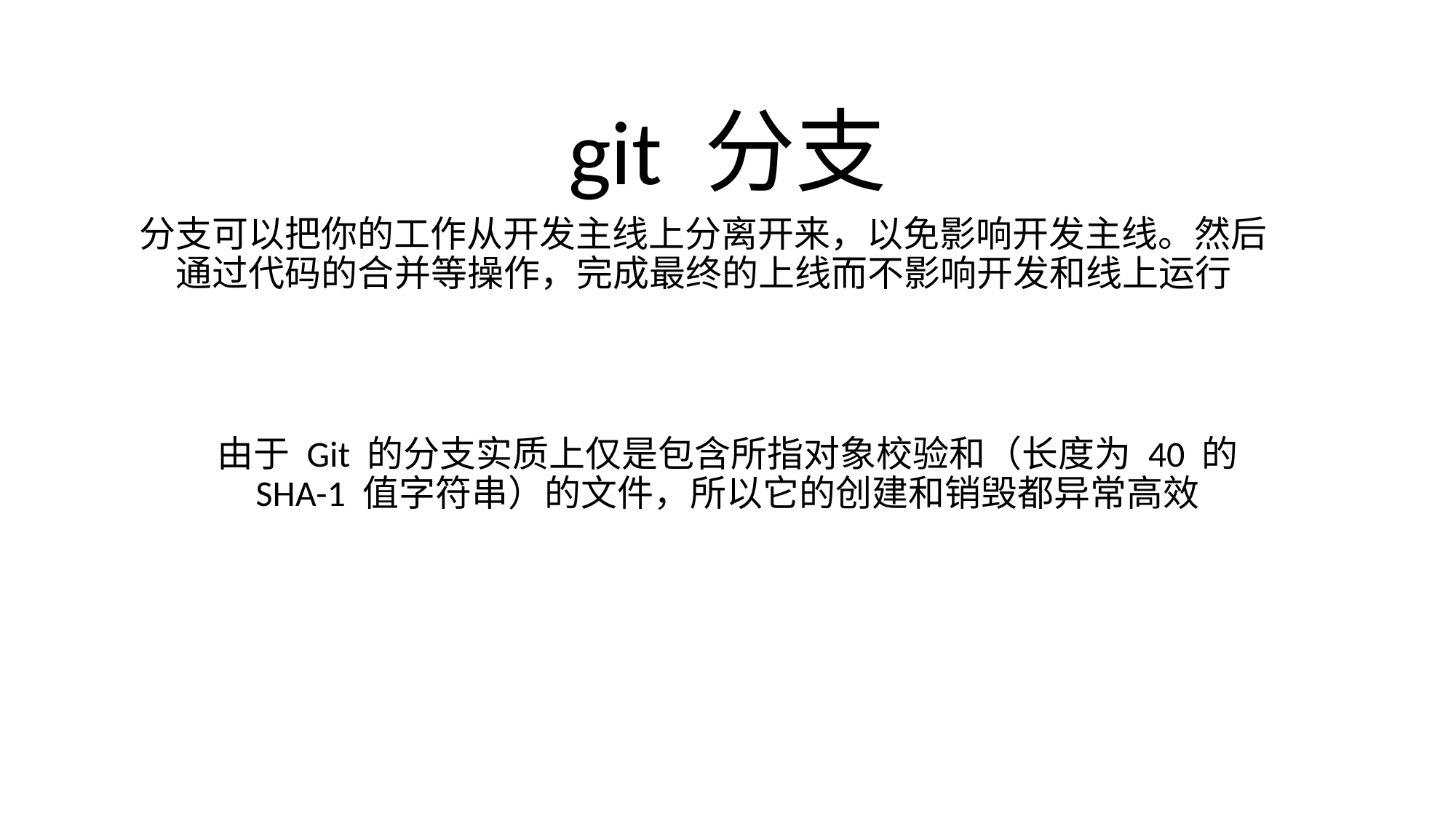

# git 分支
分支可以把你的工作从开发主线上分离开来，以免影响开发主线。然后通过代码的合并等操作，完成最终的上线而不影响开发和线上运行
由于 Git 的分支实质上仅是包含所指对象校验和（长度为 40 的 SHA-1 值字符串）的文件，所以它的创建和销毁都异常高效